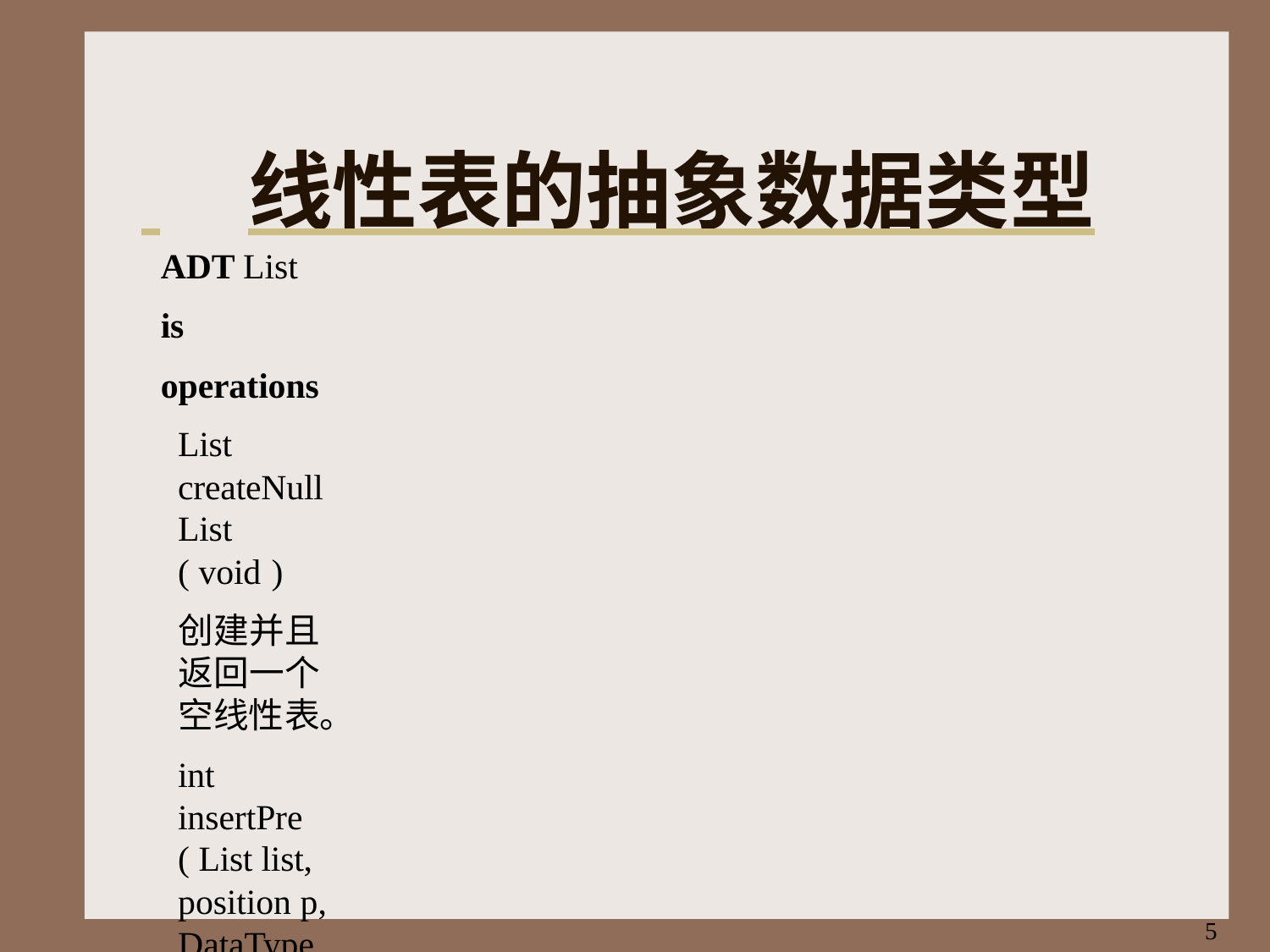

# 线性表的抽象数据类型
ADT List	is  operations
List createNullList ( void )
创建并且返回一个空线性表。
int insertPre ( List list, position p, DataType x )
在list中p位置前插入值为x的元素，并返回插入成功与否的标志。
int insertPost ( List list, position p, DataType x )
在list中p位置后插入值为x的元素，并返回插入成功与否的标志。
int deleteV (List list, DataType x )
在list中删除一个值为x的元素，并返回删除成功与否的标志。
5